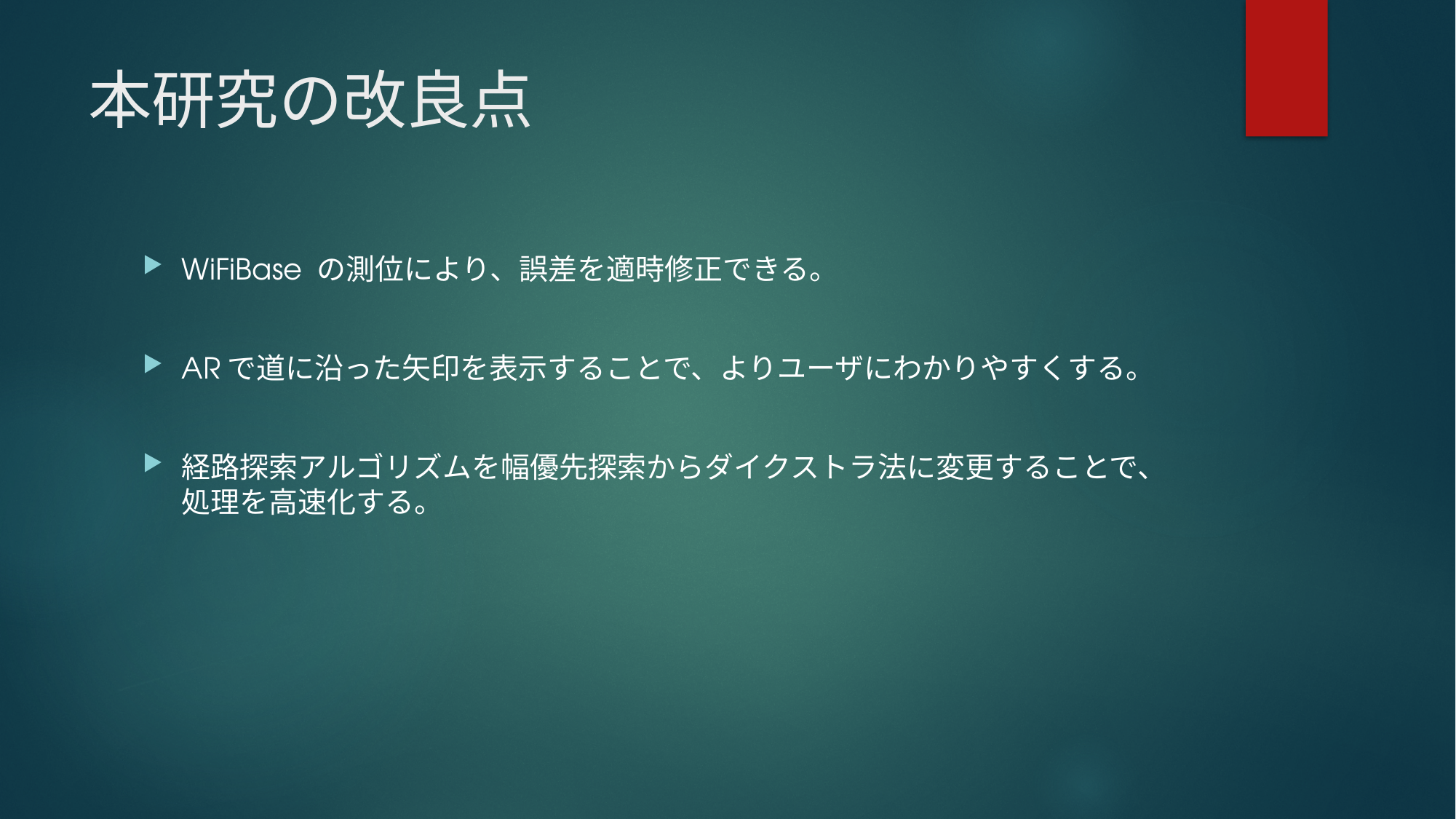

# 本研究の改良点
WiFiBase の測位により、誤差を適時修正できる。

ARで道に沿った矢印を表示することで、よりユーザにわかりやすくする。

経路探索アルゴリズムを幅優先探索からダイクストラ法に変更することで、処理を高速化する。